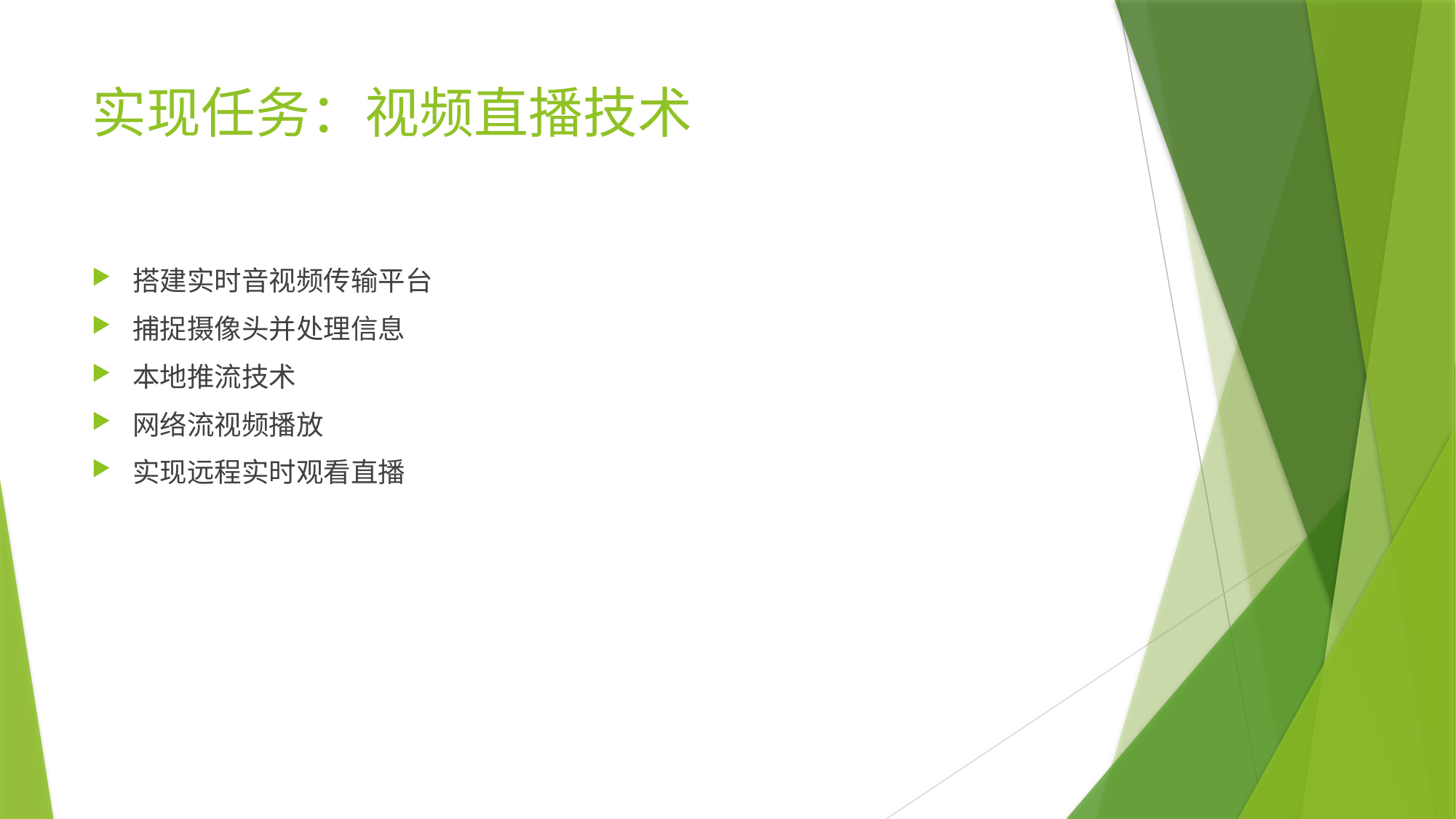

# 实现任务：视频直播技术
搭建实时音视频传输平台
捕捉摄像头并处理信息
本地推流技术
网络流视频播放
实现远程实时观看直播